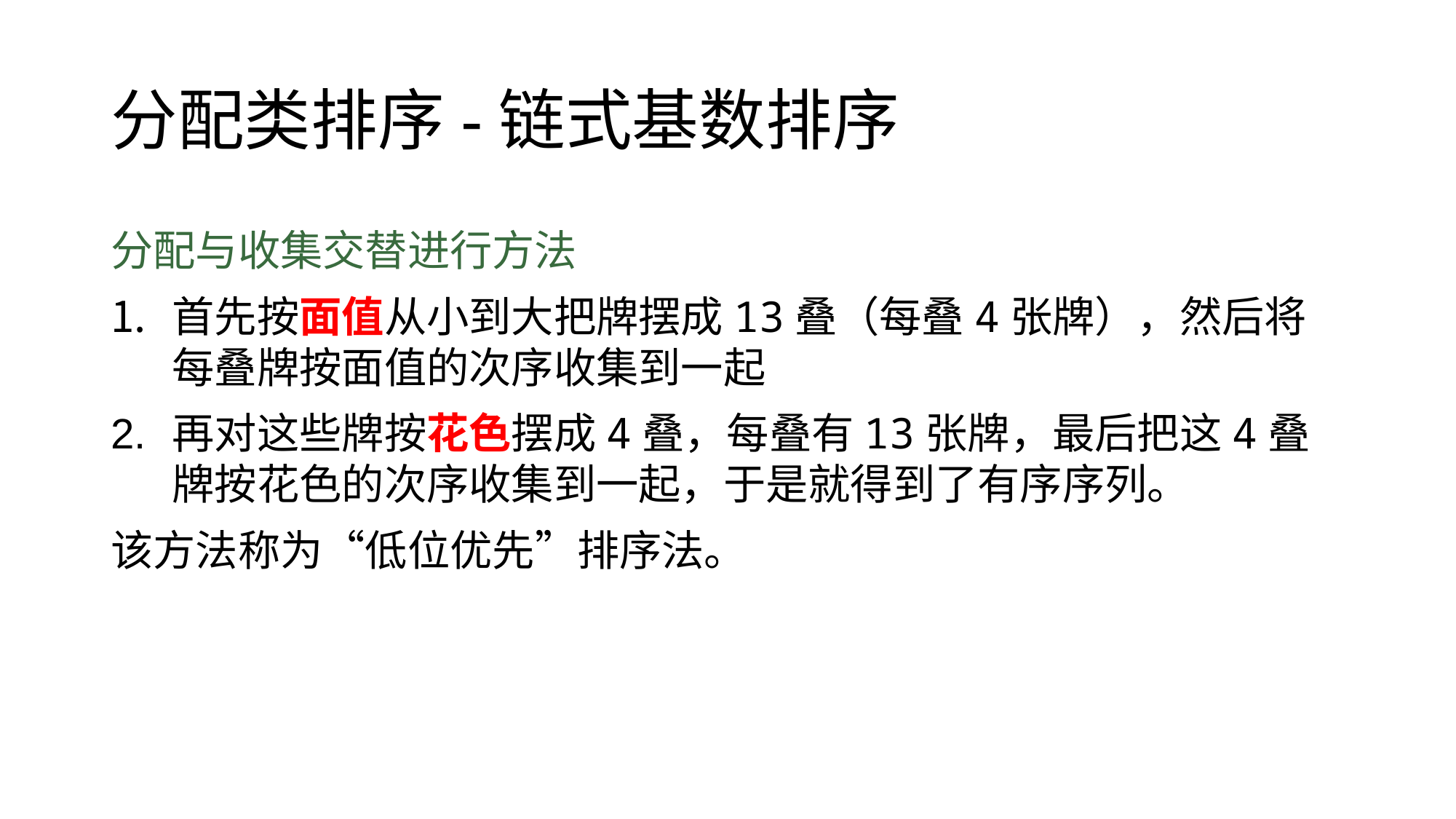

# 分配类排序-链式基数排序
分配与收集交替进行方法
首先按面值从小到大把牌摆成13叠（每叠4张牌），然后将每叠牌按面值的次序收集到一起
再对这些牌按花色摆成4叠，每叠有13张牌，最后把这4叠牌按花色的次序收集到一起，于是就得到了有序序列。
该方法称为“低位优先”排序法。